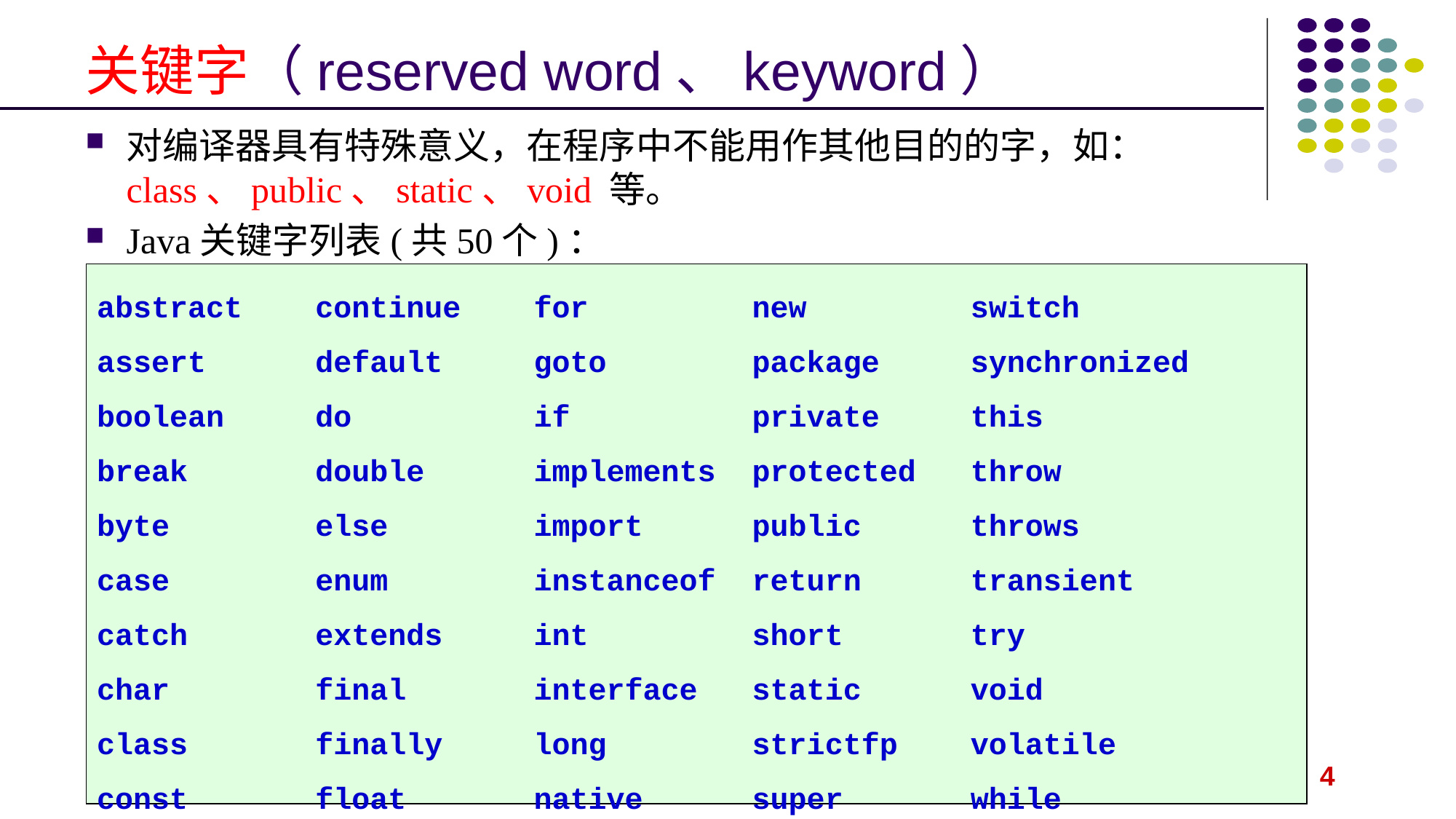

# 关键字（reserved word、keyword）
对编译器具有特殊意义，在程序中不能用作其他目的的字，如：class、public、static、void 等。
Java关键字列表(共50个)：
abstract    continue    for         new         switch
assert      default     goto        package     synchronized
boolean     do          if          private     this
break       double      implements  protected   throw
byte        else        import      public      throws
case        enum        instanceof  return      transient
catch       extends     int         short       try
char        final       interface   static      void
class       finally     long        strictfp    volatile
const       float       native      super       while